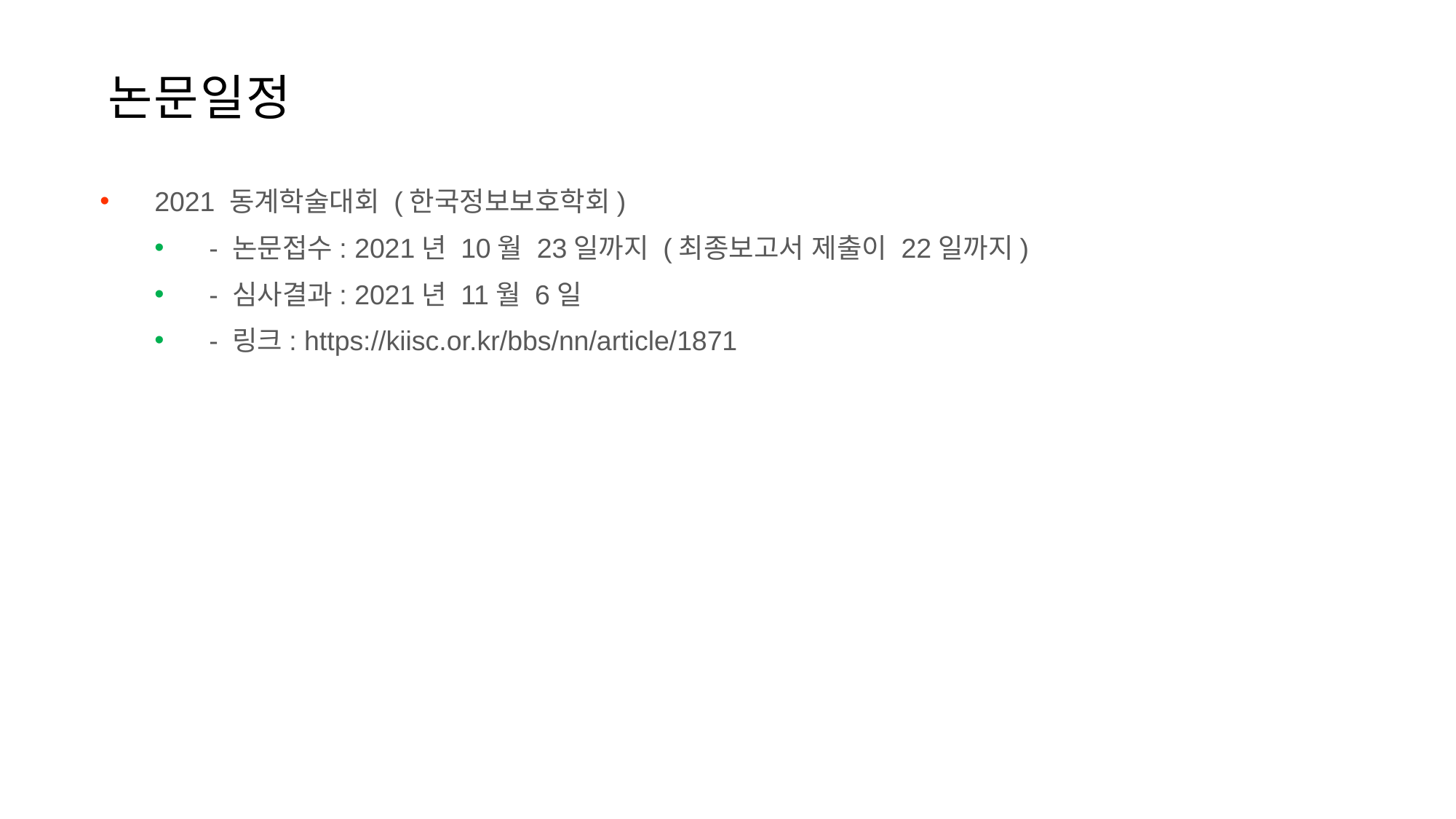

논문일정
2021 동계학술대회 (한국정보보호학회)
- 논문접수: 2021년 10월 23일까지 (최종보고서 제출이 22일까지)
- 심사결과: 2021년 11월 6일
- 링크: https://kiisc.or.kr/bbs/nn/article/1871